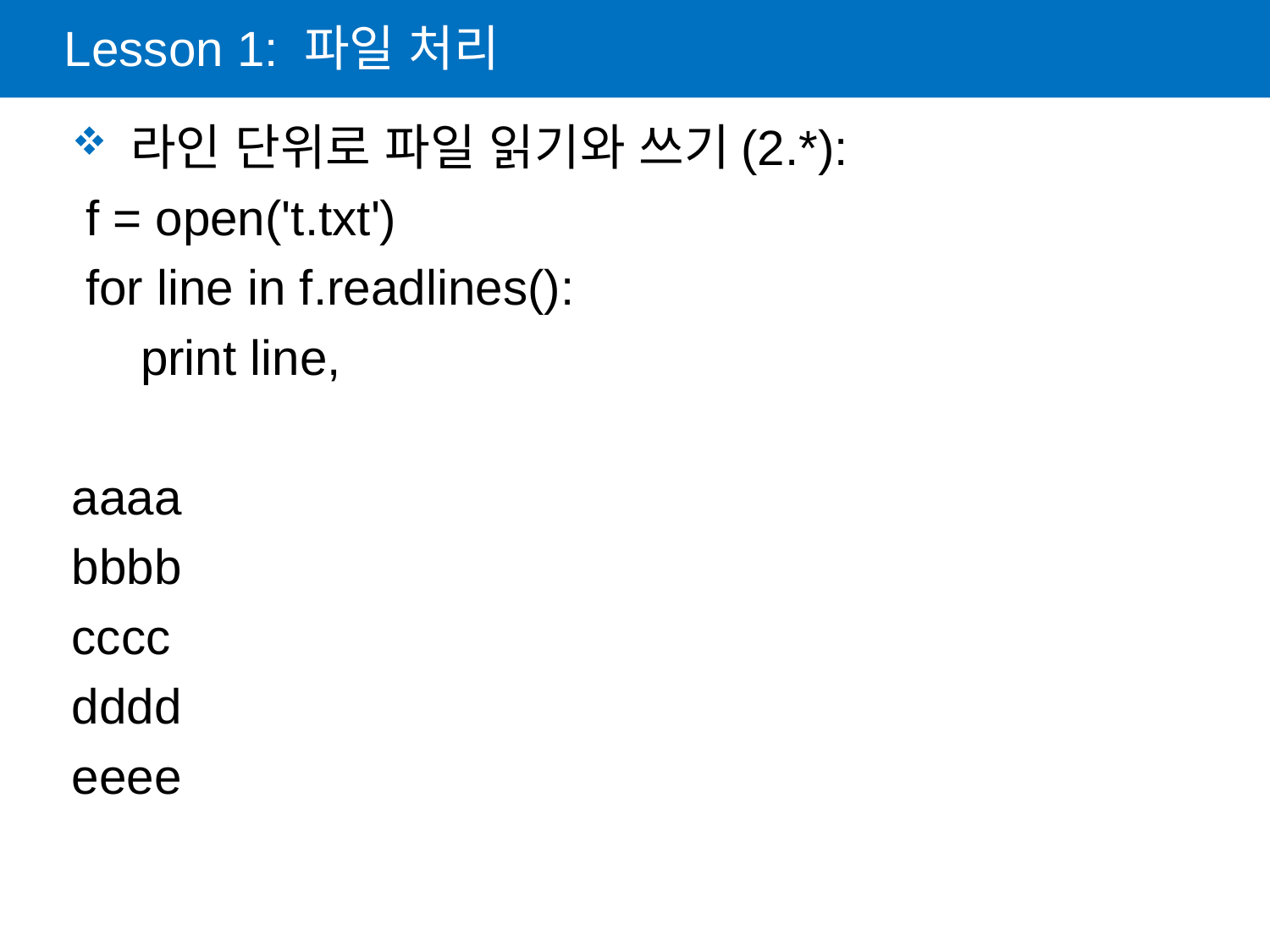

# Lesson 1: 파일 처리
 라인 단위로 파일 읽기와 쓰기(2.*):
 f = open('t.txt')
 for line in f.readlines():
     print line,

aaaa
bbbb
cccc
dddd
eeee